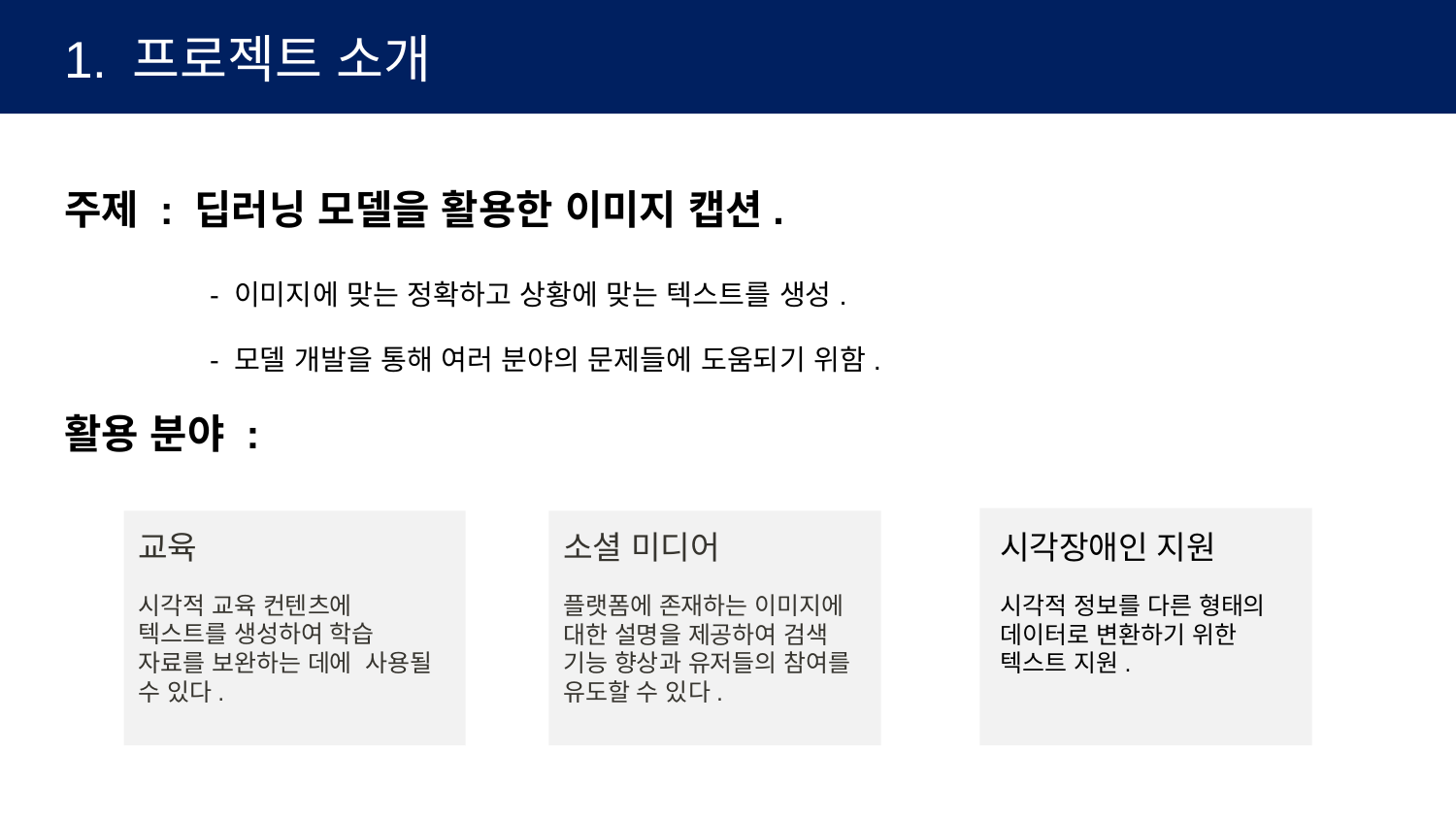

# 1. 프로젝트 소개
주제 : 딥러닝 모델을 활용한 이미지 캡션.
	- 이미지에 맞는 정확하고 상황에 맞는 텍스트를 생성.
	- 모델 개발을 통해 여러 분야의 문제들에 도움되기 위함.
활용 분야 :

교육
시각적 교육 컨텐츠에  텍스트를 생성하여 학습 자료를 보완하는 데에  사용될 수 있다.

소셜 미디어
플랫폼에 존재하는 이미지에 대한 설명을 제공하여 검색 기능 향상과 유저들의 참여를 유도할 수 있다.
시각장애인 지원
시각적 정보를 다른 형태의 데이터로 변환하기 위한 텍스트 지원.